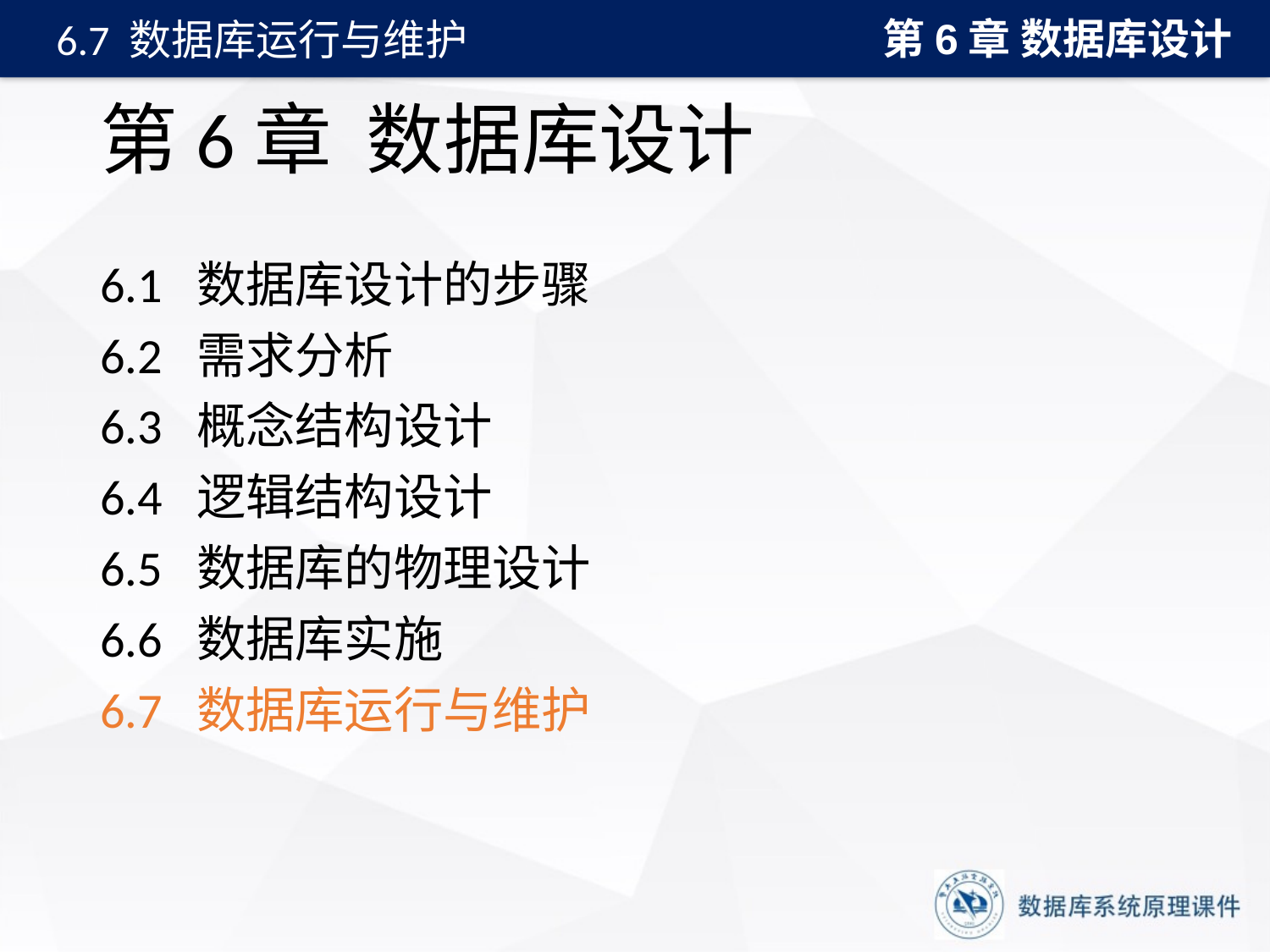

第6章 数据库设计
6.7 数据库运行与维护
# 第6章  数据库设计
6.1  数据库设计的步骤
6.2  需求分析
6.3  概念结构设计
6.4  逻辑结构设计
6.5  数据库的物理设计
6.6  数据库实施
6.7  数据库运行与维护